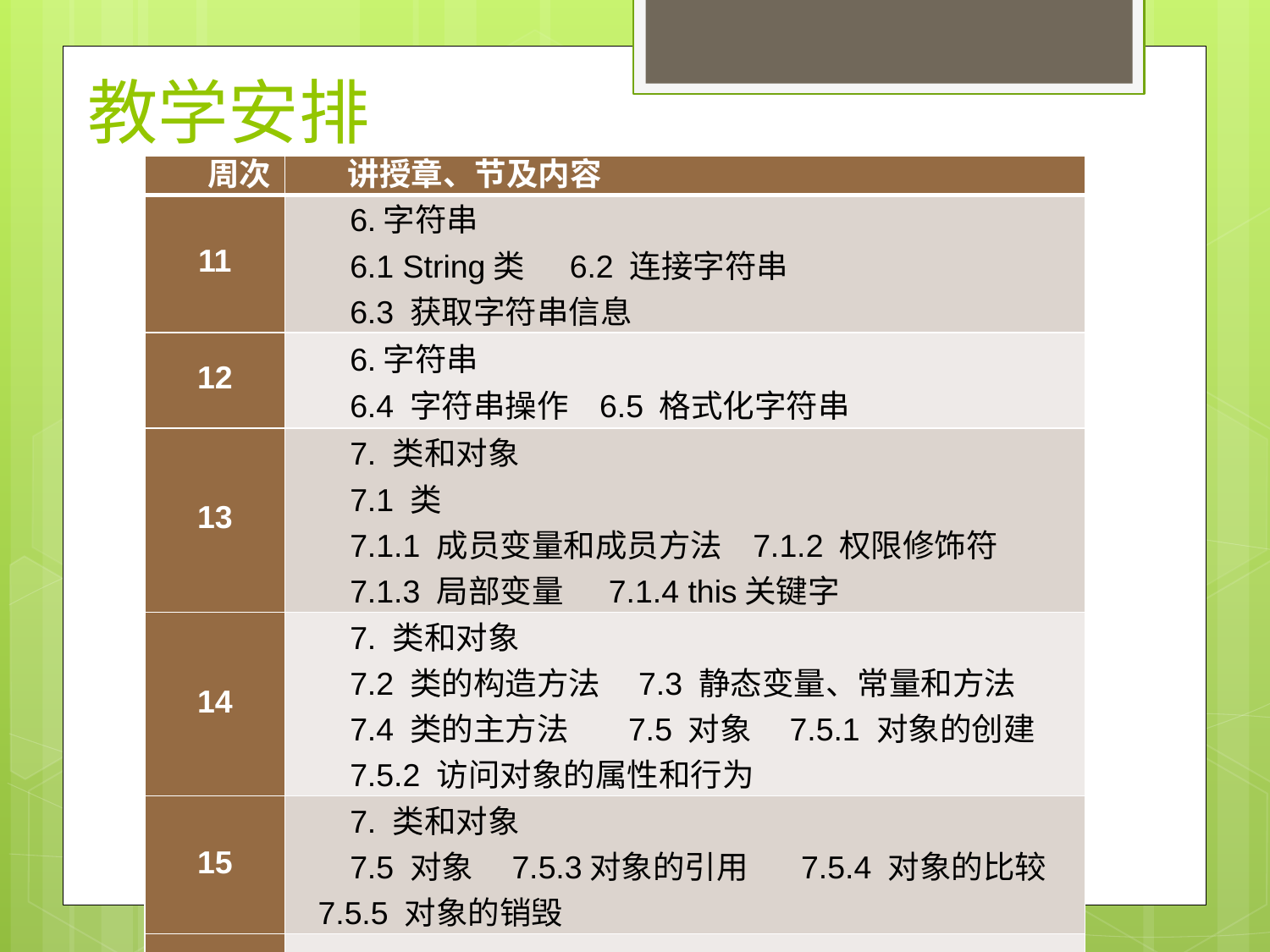

教学安排
| 周次 | 讲授章、节及内容 |
| --- | --- |
| 11 | 6.字符串 6.1 String类 6.2 连接字符串 6.3 获取字符串信息 |
| 12 | 6.字符串 6.4 字符串操作 6.5 格式化字符串 |
| 13 | 7. 类和对象 7.1 类 7.1.1 成员变量和成员方法 7.1.2 权限修饰符 7.1.3 局部变量 7.1.4 this关键字 |
| 14 | 7. 类和对象 7.2 类的构造方法 7.3 静态变量、常量和方法 7.4 类的主方法 7.5 对象 7.5.1 对象的创建 7.5.2 访问对象的属性和行为 |
| 15 | 7. 类和对象 7.5 对象 7.5.3对象的引用 7.5.4 对象的比较 7.5.5 对象的销毁 |
| 16 | 复习，考试 |